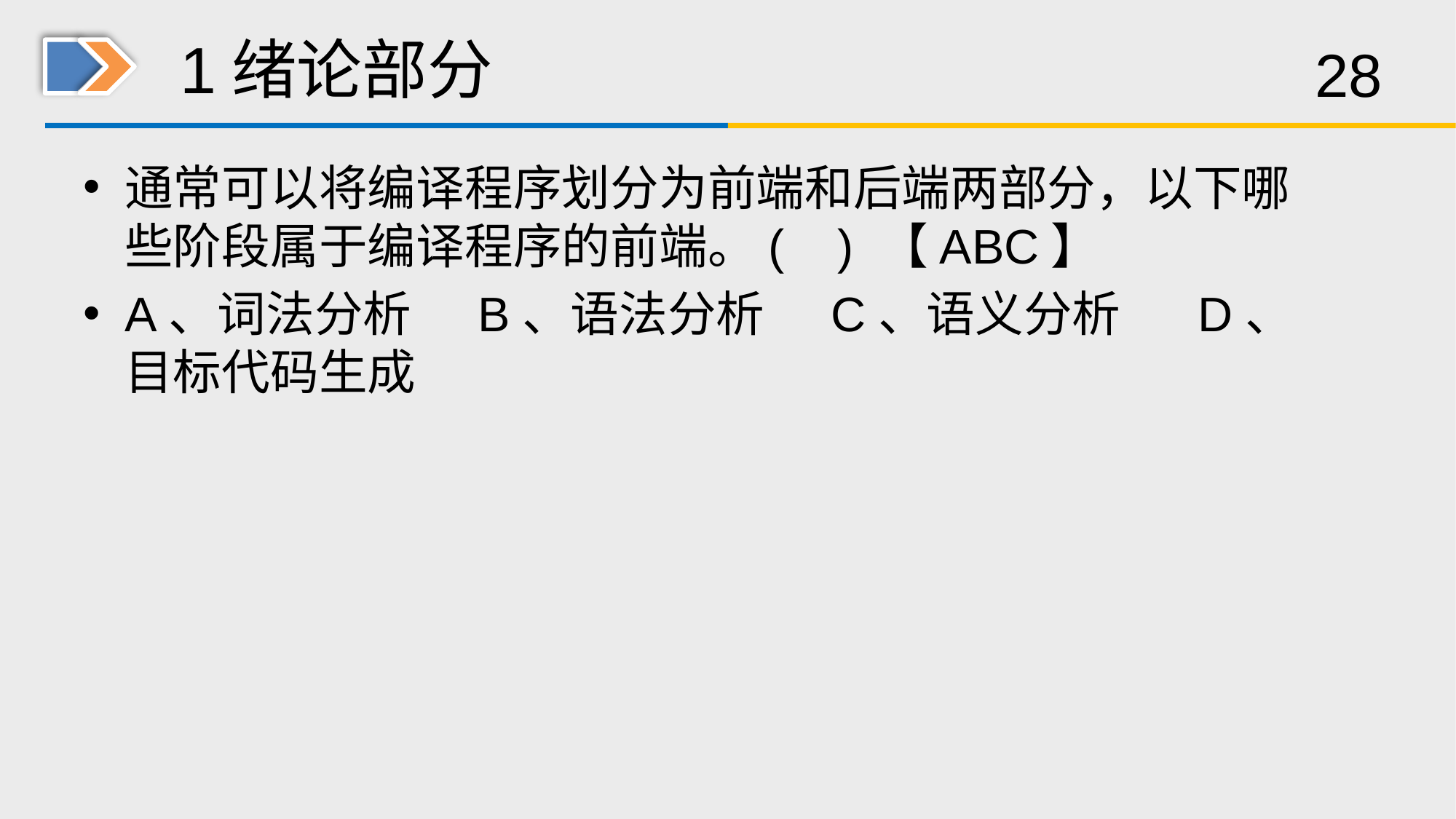

# 1绪论部分
28
通常可以将编译程序划分为前端和后端两部分，以下哪些阶段属于编译程序的前端。(    ) 【ABC】
A、词法分析     B、语法分析     C、语义分析      D、目标代码生成